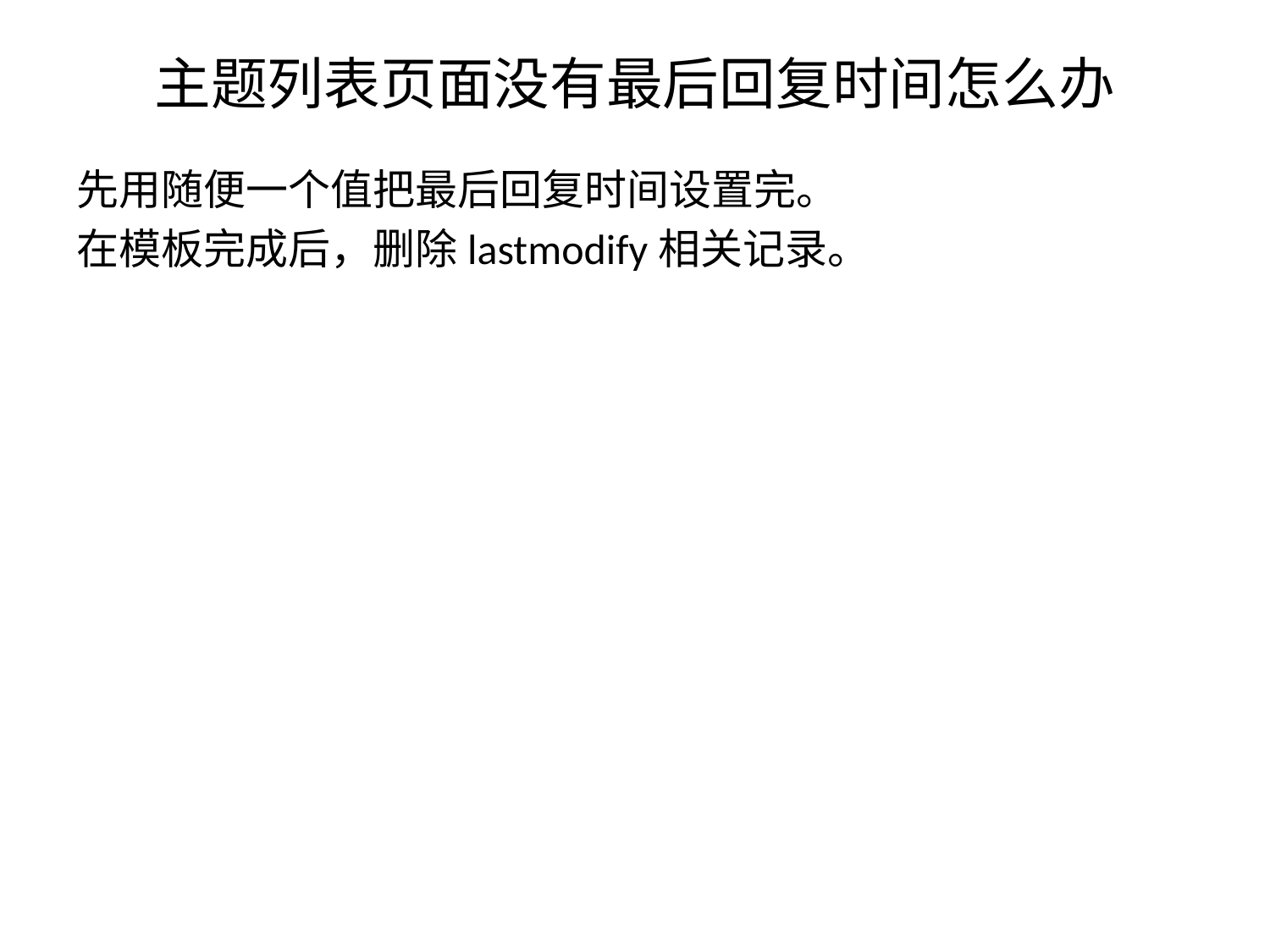

# 主题列表页面没有最后回复时间怎么办
先用随便一个值把最后回复时间设置完。
在模板完成后，删除lastmodify相关记录。